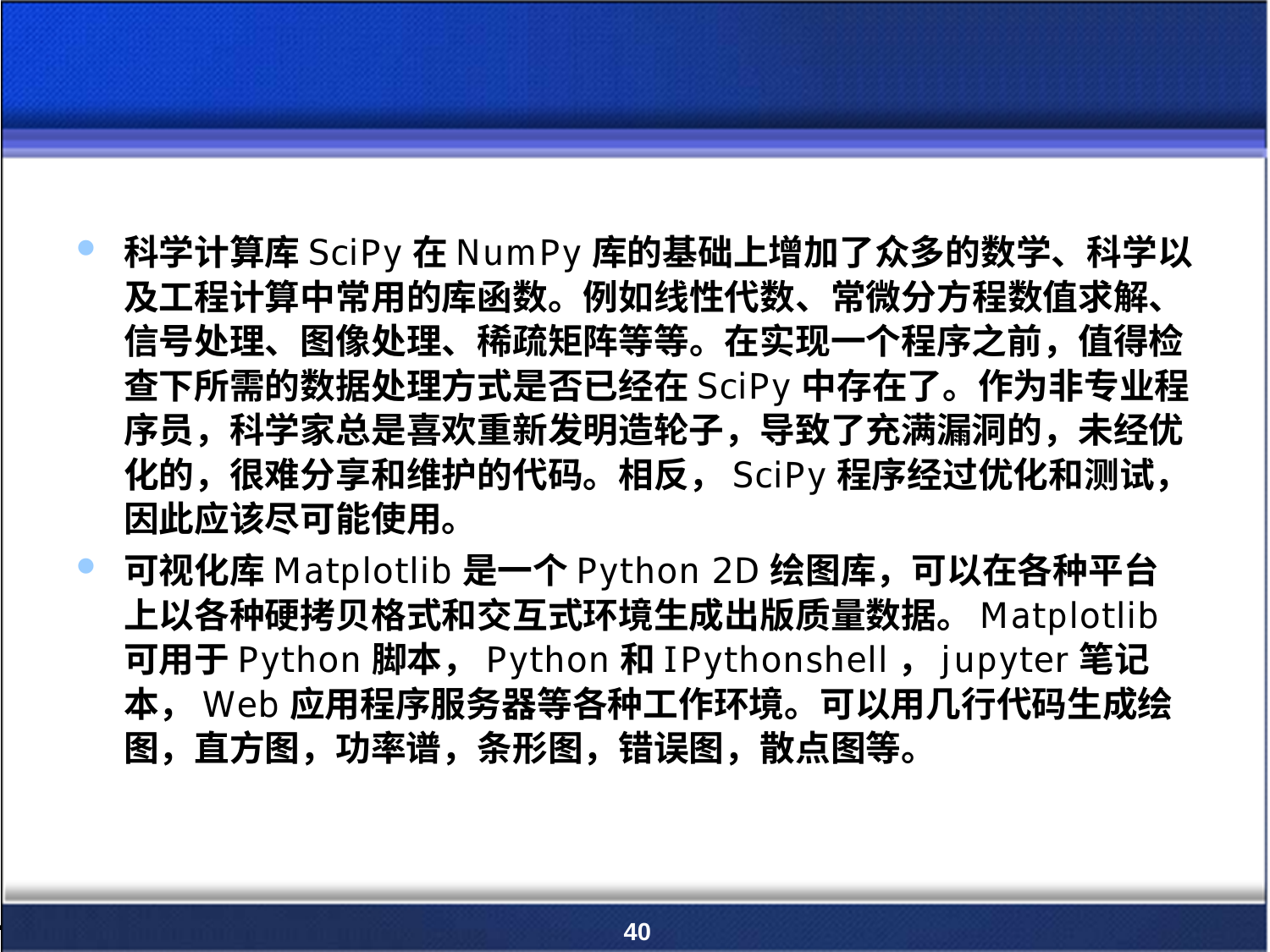

#
科学计算库SciPy在NumPy库的基础上增加了众多的数学、科学以及工程计算中常用的库函数。例如线性代数、常微分方程数值求解、信号处理、图像处理、稀疏矩阵等等。在实现一个程序之前，值得检查下所需的数据处理方式是否已经在SciPy中存在了。作为非专业程序员，科学家总是喜欢重新发明造轮子，导致了充满漏洞的，未经优化的，很难分享和维护的代码。相反，SciPy程序经过优化和测试，因此应该尽可能使用。
可视化库Matplotlib是一个Python 2D绘图库，可以在各种平台上以各种硬拷贝格式和交互式环境生成出版质量数据。Matplotlib可用于Python脚本，Python和IPythonshell，jupyter笔记本，Web应用程序服务器等各种工作环境。可以用几行代码生成绘图，直方图，功率谱，条形图，错误图，散点图等。

40